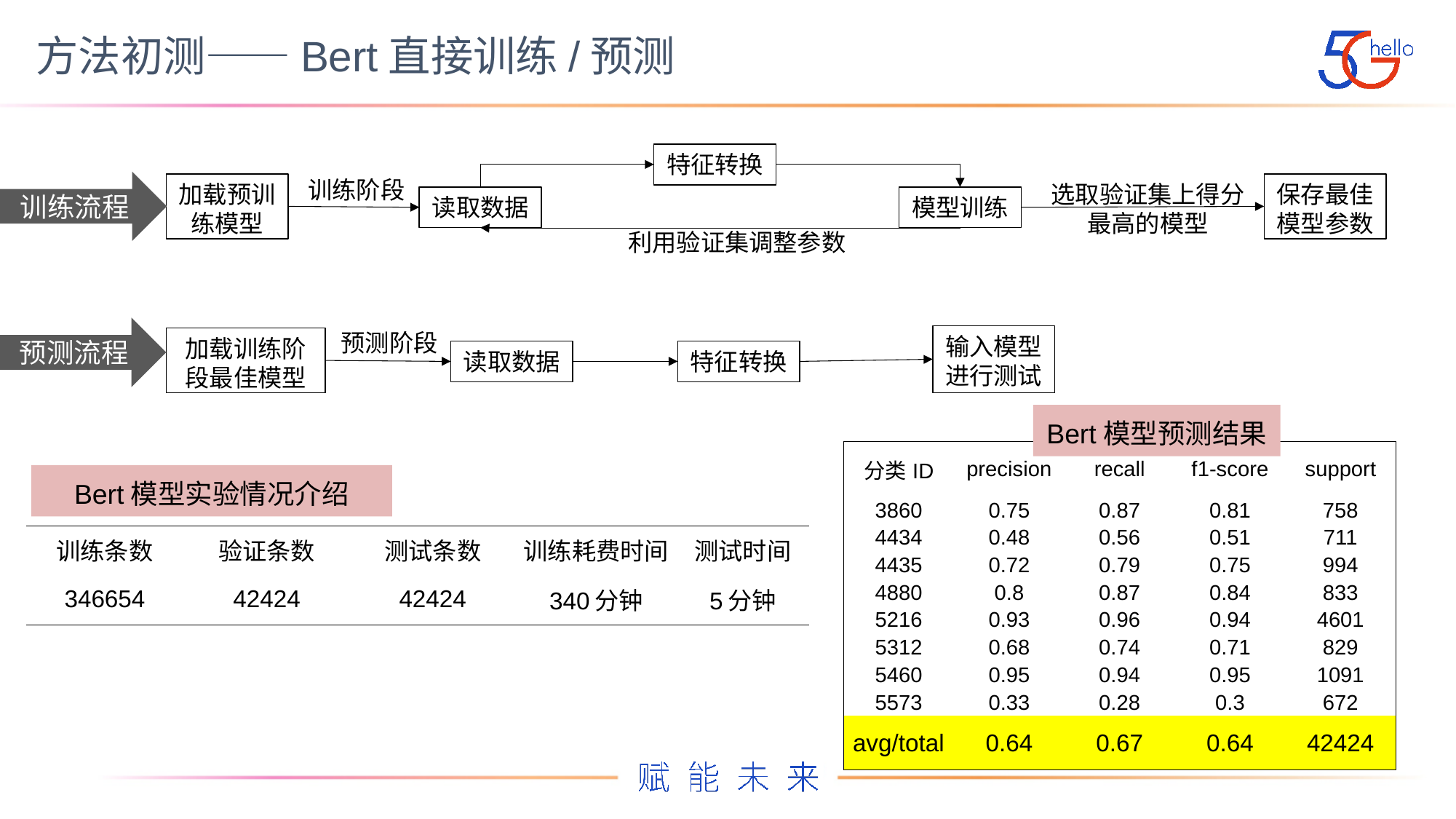

# 方法初测——Bert直接训练/预测
特征转换
训练阶段
选取验证集上得分最高的模型
保存最佳模型参数
加载预训练模型
模型训练
读取数据
利用验证集调整参数
训练流程
预测流程
预测阶段
输入模型进行测试
加载训练阶段最佳模型
读取数据
特征转换
Bert模型预测结果
| 分类ID | precision | recall | f1-score | support |
| --- | --- | --- | --- | --- |
| 3860 | 0.75 | 0.87 | 0.81 | 758 |
| 4434 | 0.48 | 0.56 | 0.51 | 711 |
| 4435 | 0.72 | 0.79 | 0.75 | 994 |
| 4880 | 0.8 | 0.87 | 0.84 | 833 |
| 5216 | 0.93 | 0.96 | 0.94 | 4601 |
| 5312 | 0.68 | 0.74 | 0.71 | 829 |
| 5460 | 0.95 | 0.94 | 0.95 | 1091 |
| 5573 | 0.33 | 0.28 | 0.3 | 672 |
| avg/total | 0.64 | 0.67 | 0.64 | 42424 |
Bert模型实验情况介绍
| 训练条数 | 验证条数 | 测试条数 | 训练耗费时间 | 测试时间 |
| --- | --- | --- | --- | --- |
| 346654 | 42424 | 42424 | 340分钟 | 5分钟 |
7